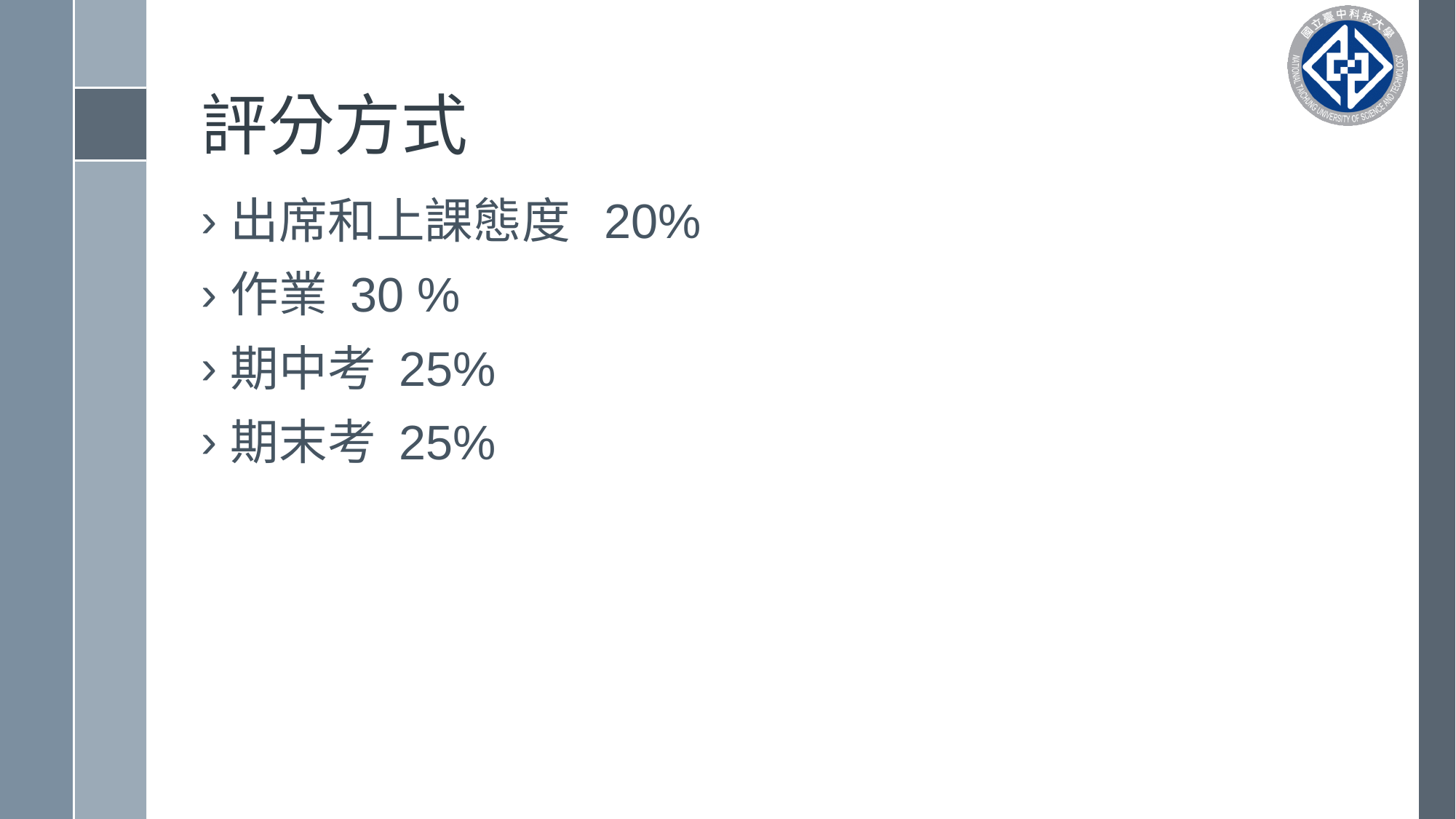

# 評分方式
出席和上課態度  20%
作業 30 %
期中考 25%
期末考 25%